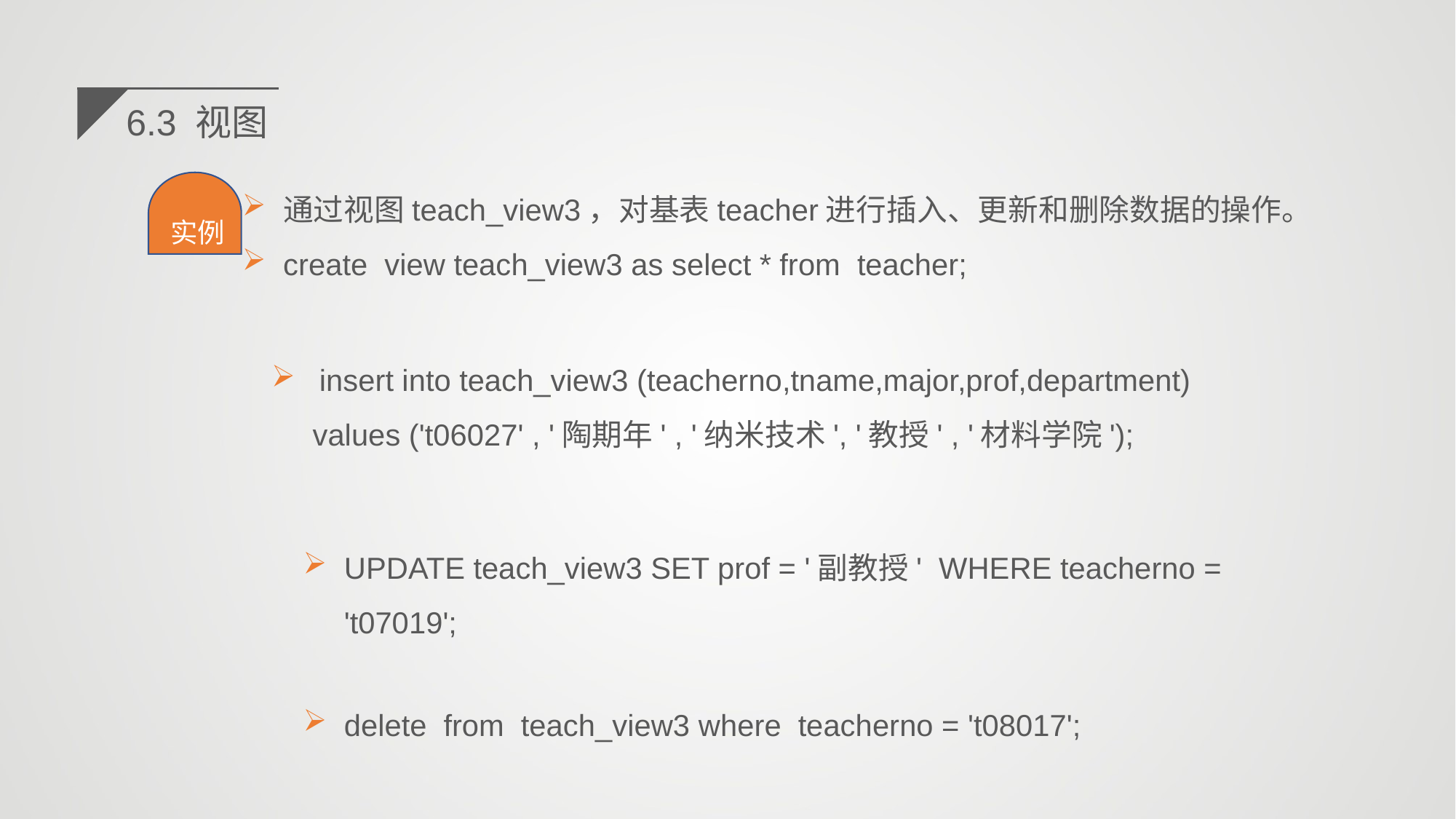

6.3 视图

通过视图teach_view3，对基表teacher进行插入、更新和删除数据的操作。
create  view teach_view3 as select * from  teacher;

实例

 insert into teach_view3 (teacherno,tname,major,prof,department) values ('t06027' , '陶期年' , '纳米技术', '教授' , '材料学院');
UPDATE teach_view3 SET prof = '副教授'  WHERE teacherno = 't07019';
delete  from  teach_view3 where  teacherno = 't08017';